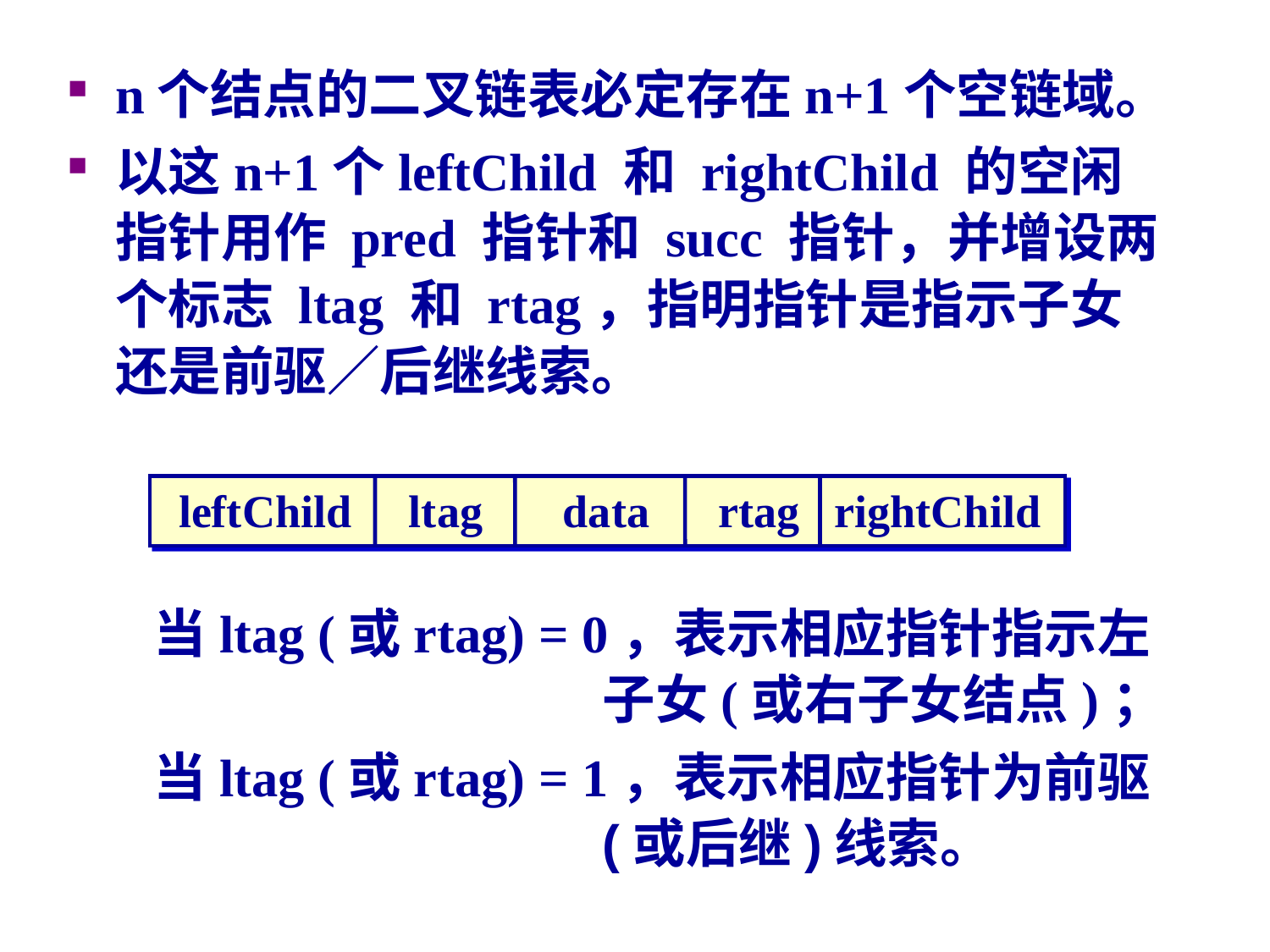

n个结点的二叉链表必定存在n+1个空链域。
以这n+1个leftChild 和 rightChild 的空闲指针用作 pred 指针和 succ 指针，并增设两个标志 ltag 和 rtag，指明指针是指示子女还是前驱／后继线索。

当ltag (或rtag) = 0，表示相应指针指示左子女(或右子女结点)；
当ltag (或rtag) = 1，表示相应指针为前驱(或后继)线索。

leftChild     ltag       data      rtag   rightChild